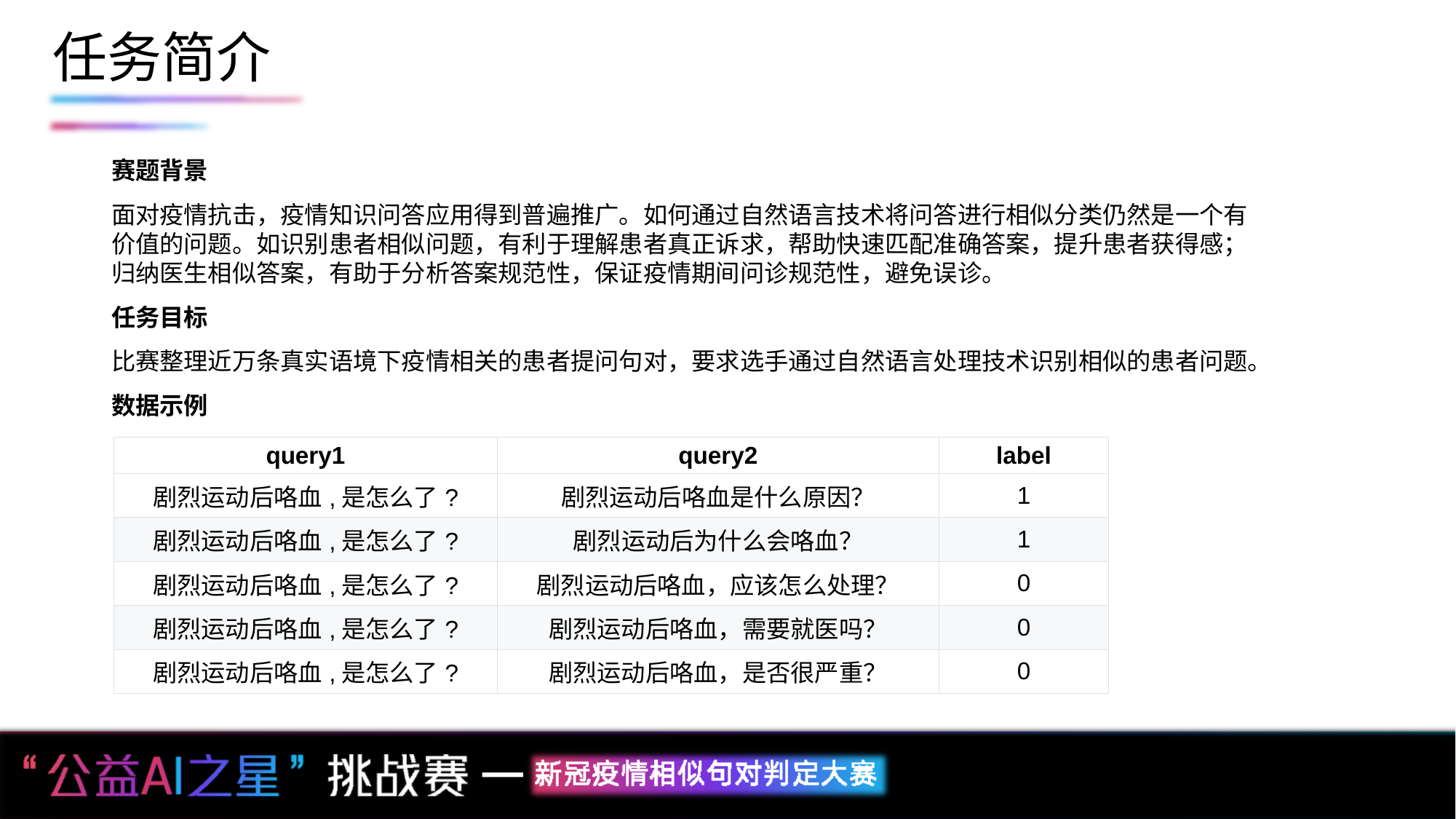

# 任务简介
赛题背景
面对疫情抗击，疫情知识问答应用得到普遍推广。如何通过自然语言技术将问答进行相似分类仍然是一个有价值的问题。如识别患者相似问题，有利于理解患者真正诉求，帮助快速匹配准确答案，提升患者获得感；归纳医生相似答案，有助于分析答案规范性，保证疫情期间问诊规范性，避免误诊。
任务目标
比赛整理近万条真实语境下疫情相关的患者提问句对，要求选手通过自然语言处理技术识别相似的患者问题。
数据示例

| query1 | query2 | label |
| --- | --- | --- |
| 剧烈运动后咯血,是怎么了? | 剧烈运动后咯血是什么原因？ | 1 |
| 剧烈运动后咯血,是怎么了? | 剧烈运动后为什么会咯血？ | 1 |
| 剧烈运动后咯血,是怎么了? | 剧烈运动后咯血，应该怎么处理？ | 0 |
| 剧烈运动后咯血,是怎么了? | 剧烈运动后咯血，需要就医吗？ | 0 |
| 剧烈运动后咯血,是怎么了? | 剧烈运动后咯血，是否很严重？ | 0 |